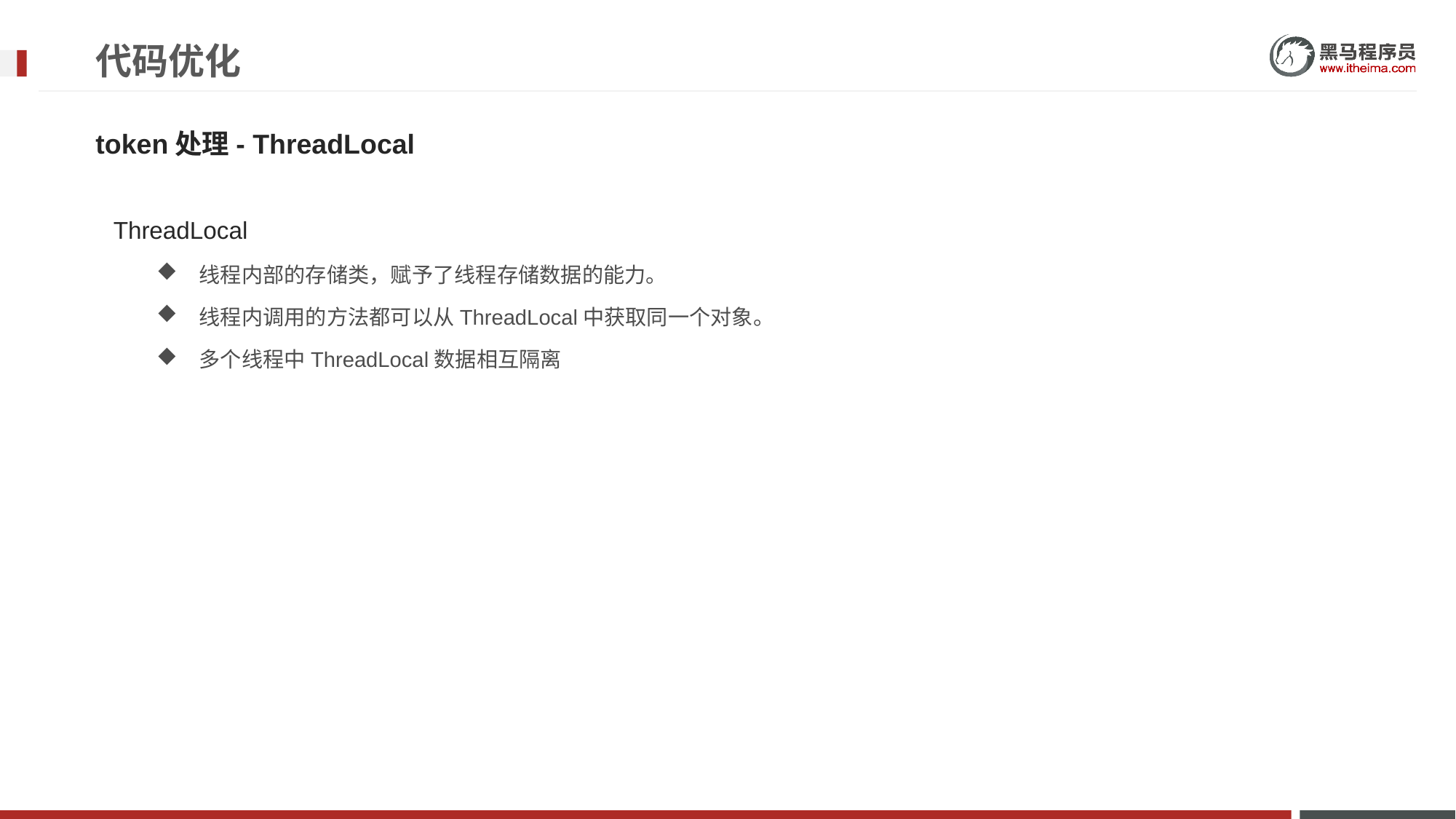

# 代码优化
token处理- ThreadLocal
ThreadLocal
线程内部的存储类，赋予了线程存储数据的能力。
线程内调用的方法都可以从ThreadLocal中获取同一个对象。
多个线程中ThreadLocal数据相互隔离